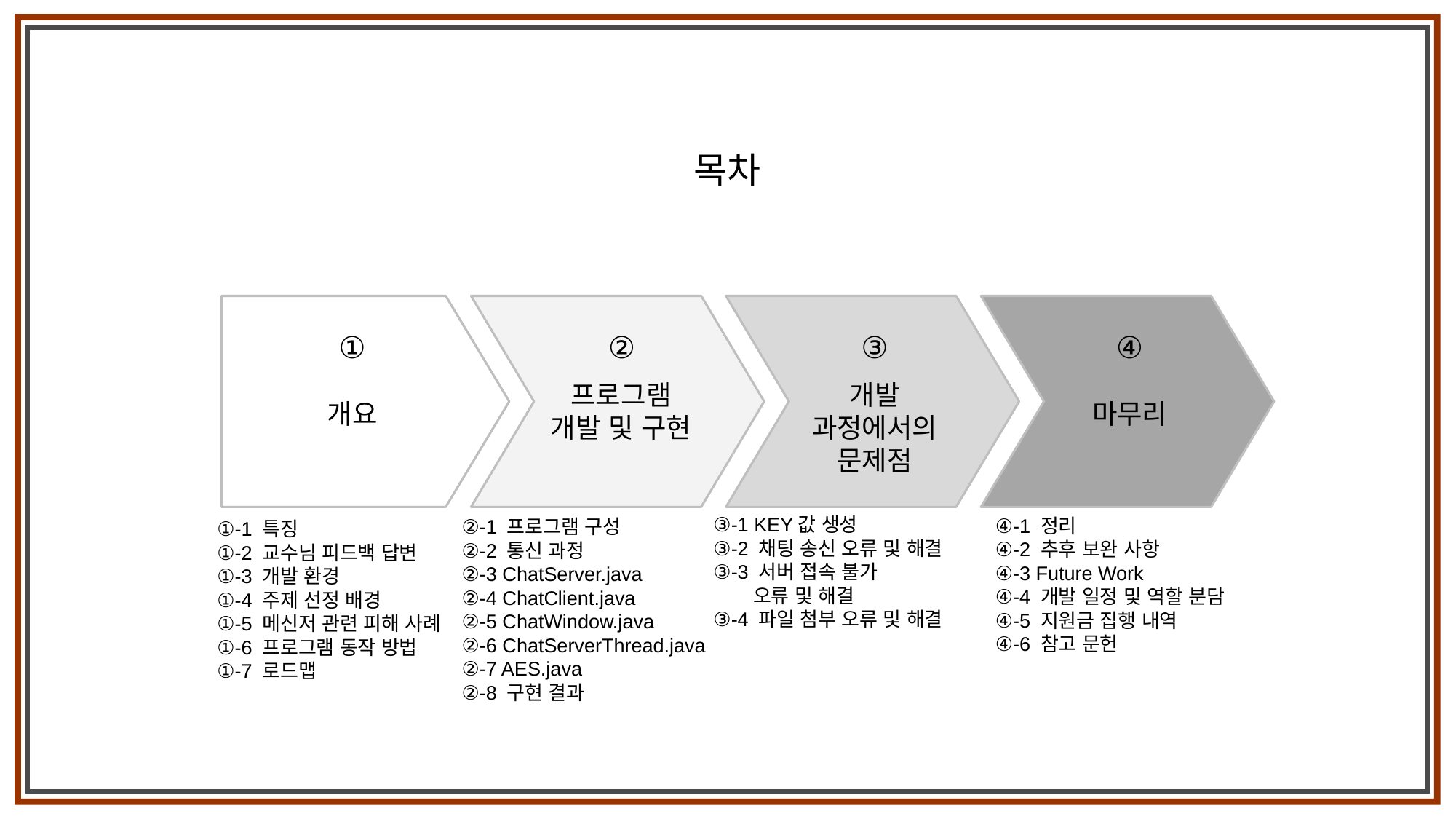

목차

①
②
③
④
프로그램
개발 및 구현
개발
과정에서의
문제점
개요
마무리
③-1 KEY값 생성
③-2 채팅 송신 오류 및 해결
③-3 서버 접속 불가
       오류 및 해결
③-4 파일 첨부 오류 및 해결
④-1 정리
④-2 추후 보완 사항
④-3 Future Work
④-4 개발 일정 및 역할 분담
④-5 지원금 집행 내역
④-6 참고 문헌
②-1 프로그램 구성
②-2 통신 과정
②-3 ChatServer.java
②-4 ChatClient.java
②-5 ChatWindow.java
②-6 ChatServerThread.java
②-7 AES.java
②-8 구현 결과
①-1 특징
①-2 교수님 피드백 답변
①-3 개발 환경
①-4 주제 선정 배경
①-5 메신저 관련 피해 사례
①-6 프로그램 동작 방법
①-7 로드맵